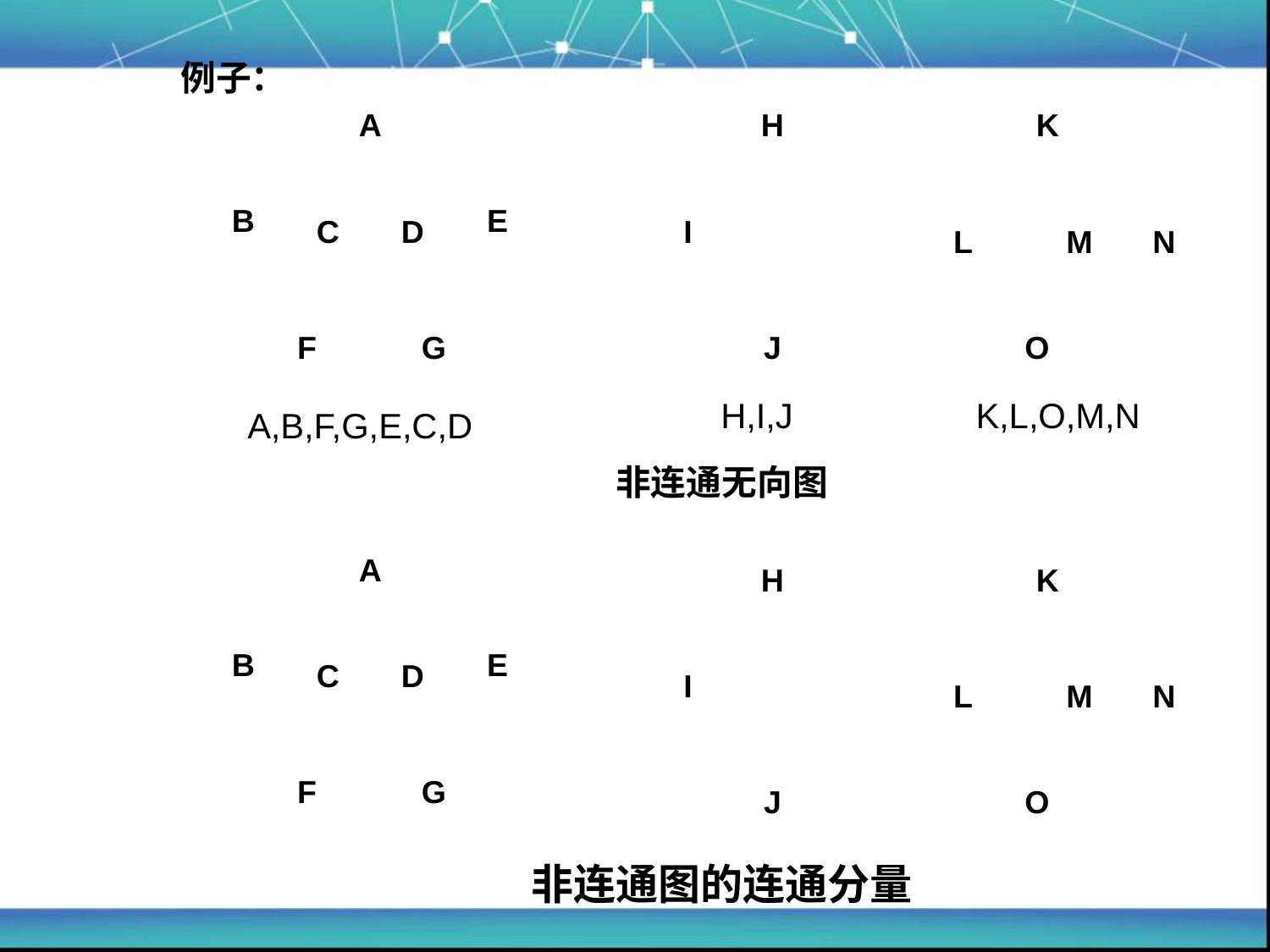

例子：
A
H
K

B
E
C
D
I
L
M
N

F
G
J
O

 H,I,J
K,L,O,M,N
A,B,F,G,E,C,D
非连通无向图
A

B
E
C
D

F
G

H

I

J
K

L
M
N

O
非连通图的连通分量